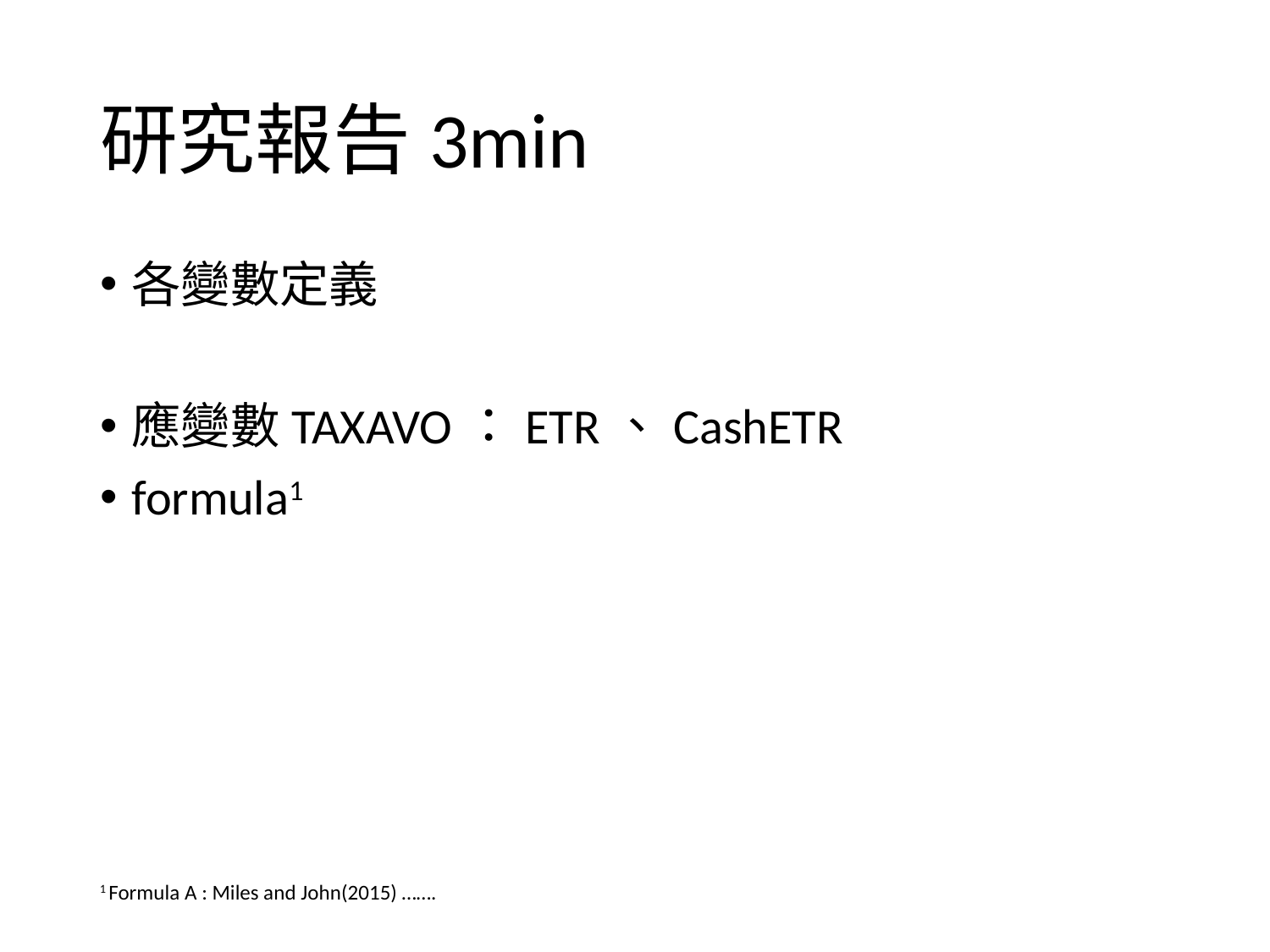

# 研究報告3min
各變數定義

應變數TAXAVO：ETR、CashETR
formula1

1 Formula A : Miles and John(2015) …….